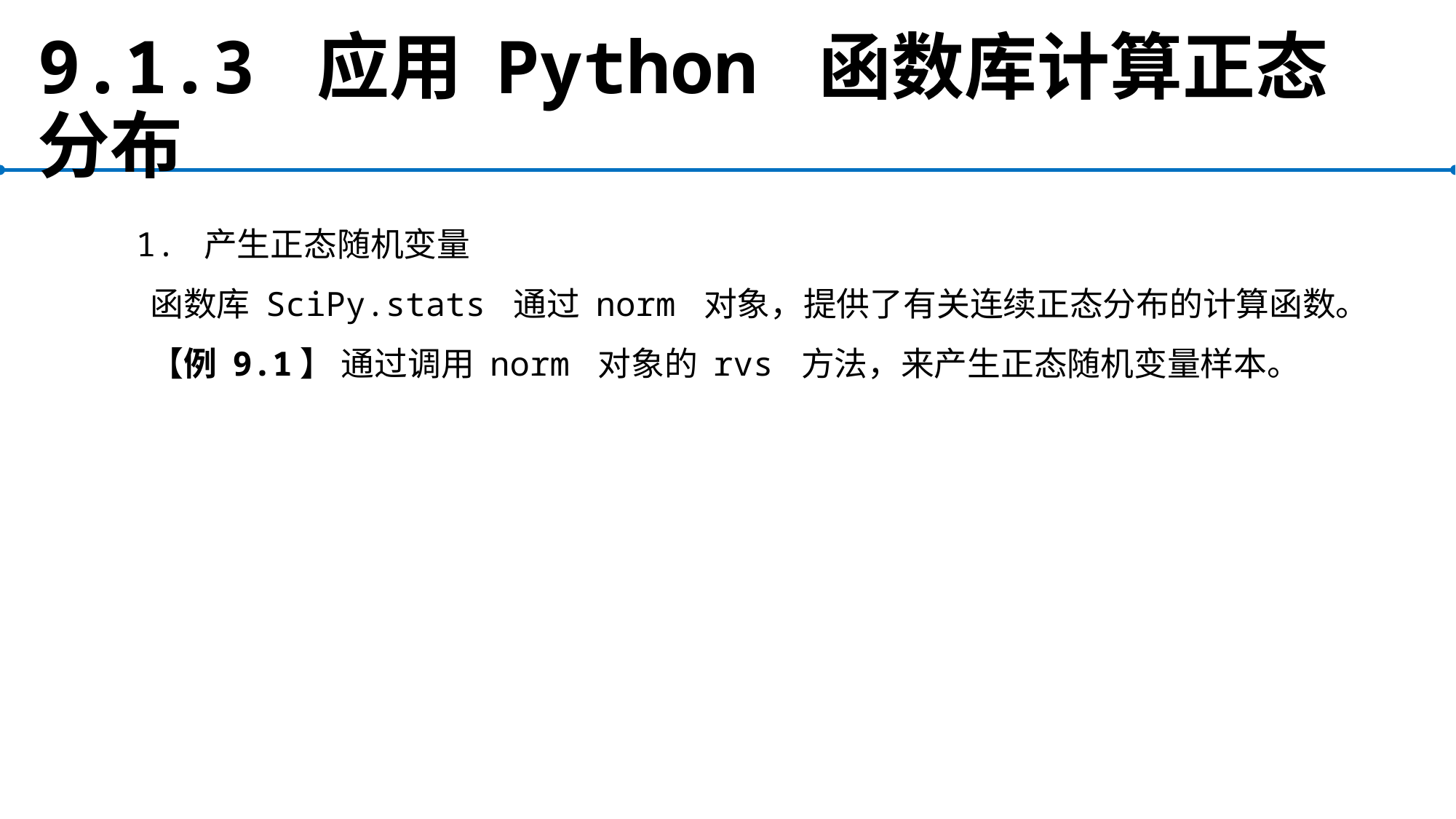

# 9.1.3 应用 Python 函数库计算正态分布
1. 产生正态随机变量
函数库 SciPy.stats 通过 norm 对象，提供了有关连续正态分布的计算函数。
【例 9.1】 通过调用 norm 对象的 rvs 方法，来产生正态随机变量样本。